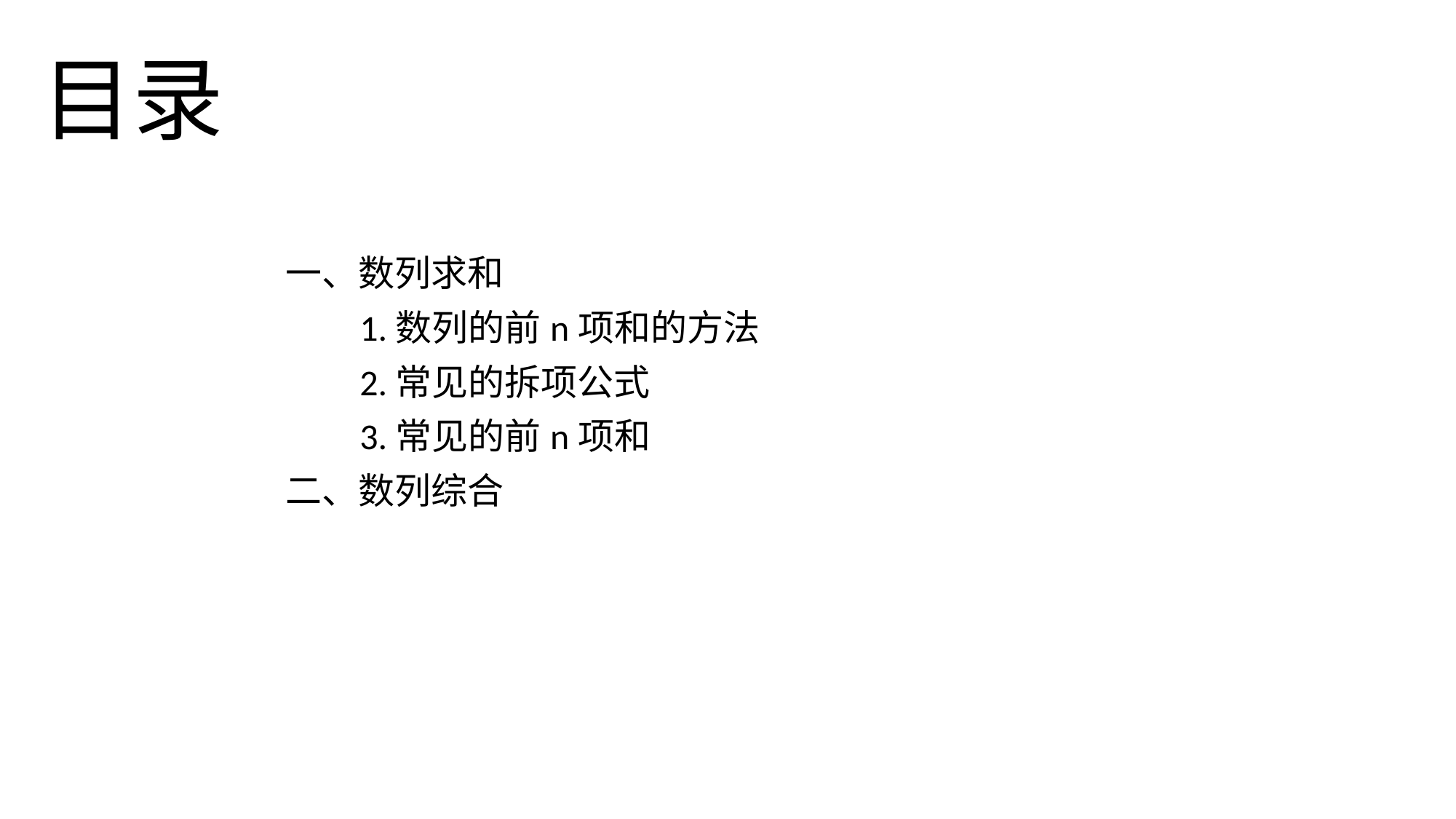

目录
一、数列求和
         1.数列的前n项和的方法
         2.常见的拆项公式
         3.常见的前n项和
二、数列综合